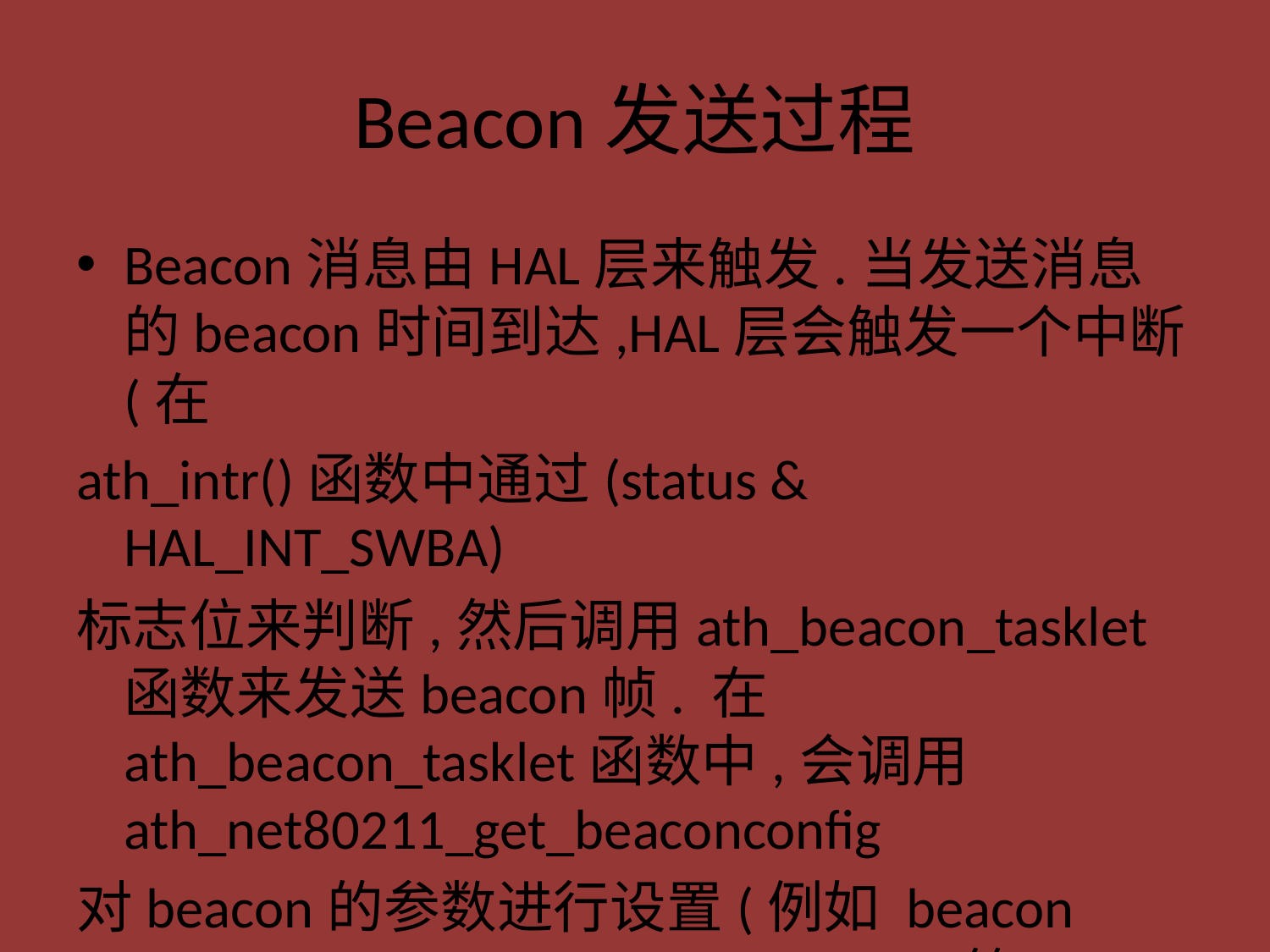

# Beacon发送过程
Beacon消息由HAL层来触发.当发送消息的beacon时间到达,HAL层会触发一个中断(在
ath_intr()函数中通过(status & HAL_INT_SWBA)
标志位来判断,然后调用ath_beacon_tasklet函数来发送beacon帧. 在ath_beacon_tasklet函数中,会调用ath_net80211_get_beaconconfig
对beacon的参数进行设置(例如 beacon intervals  listen intevals  dtim period等)